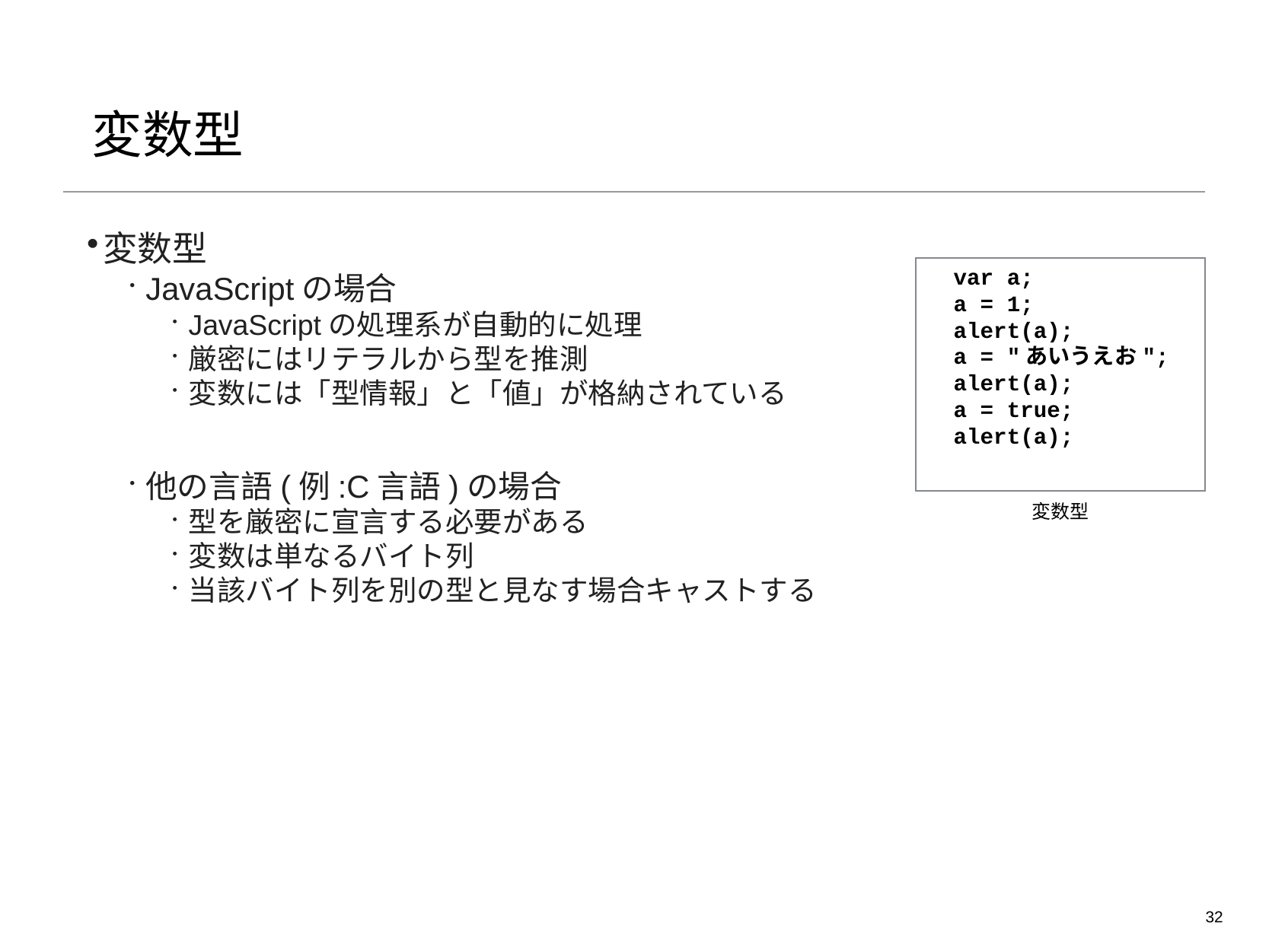

# 変数型
変数型
JavaScriptの場合
JavaScriptの処理系が自動的に処理
厳密にはリテラルから型を推測
変数には「型情報」と「値」が格納されている

他の言語(例:C言語)の場合
型を厳密に宣言する必要がある
変数は単なるバイト列
当該バイト列を別の型と見なす場合キャストする
var a;
a = 1;
alert(a);
a = "あいうえお";
alert(a);
a = true;
alert(a);
変数型
32